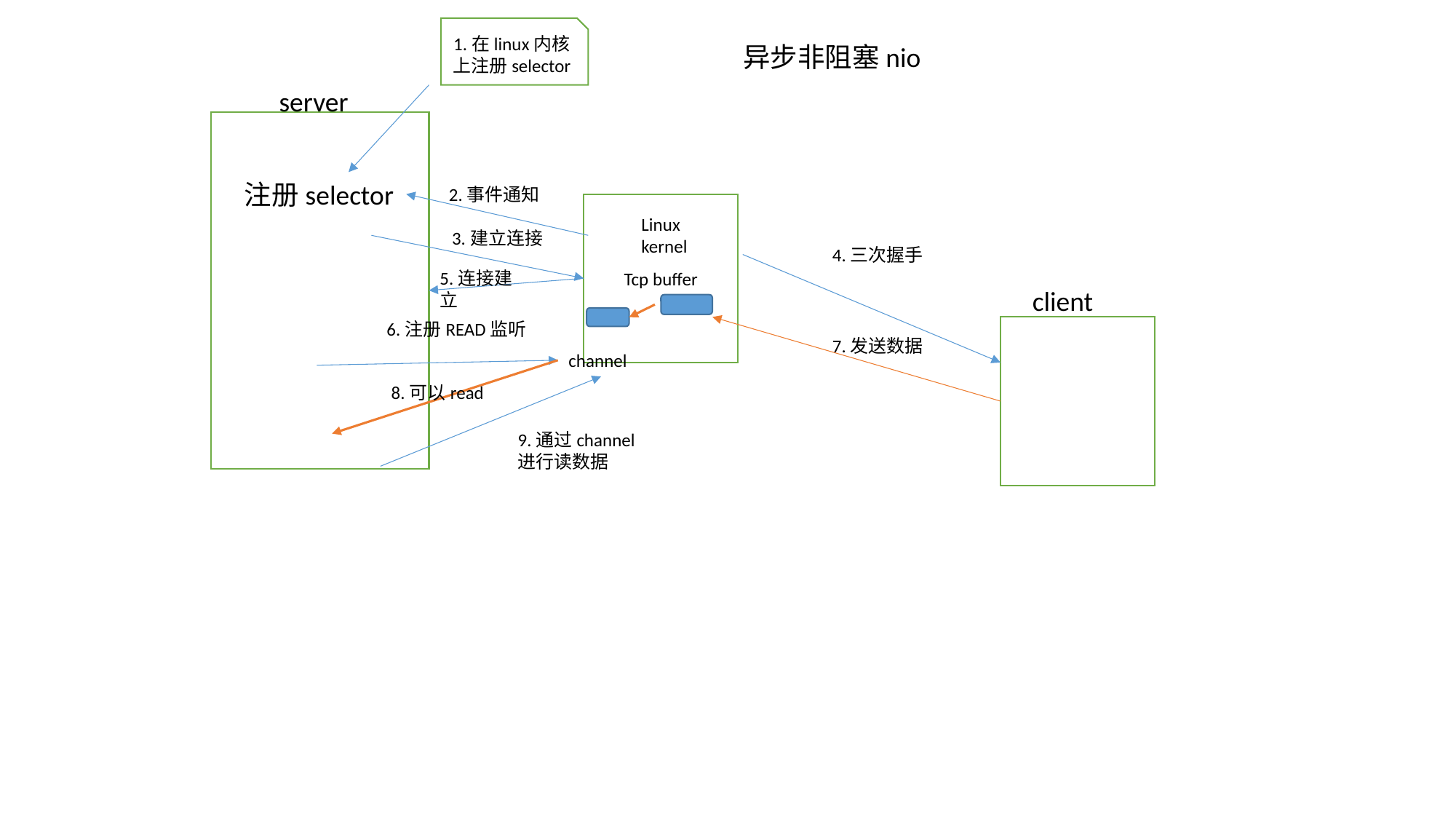

1.在linux内核上注册selector
异步非阻塞nio
server

注册selector
2.事件通知
Tcp buffer
Linux kernel
3.建立连接
4.三次握手
5.连接建立
client

6.注册READ监听

7.发送数据
channel
8.可以read
9.通过channel进行读数据